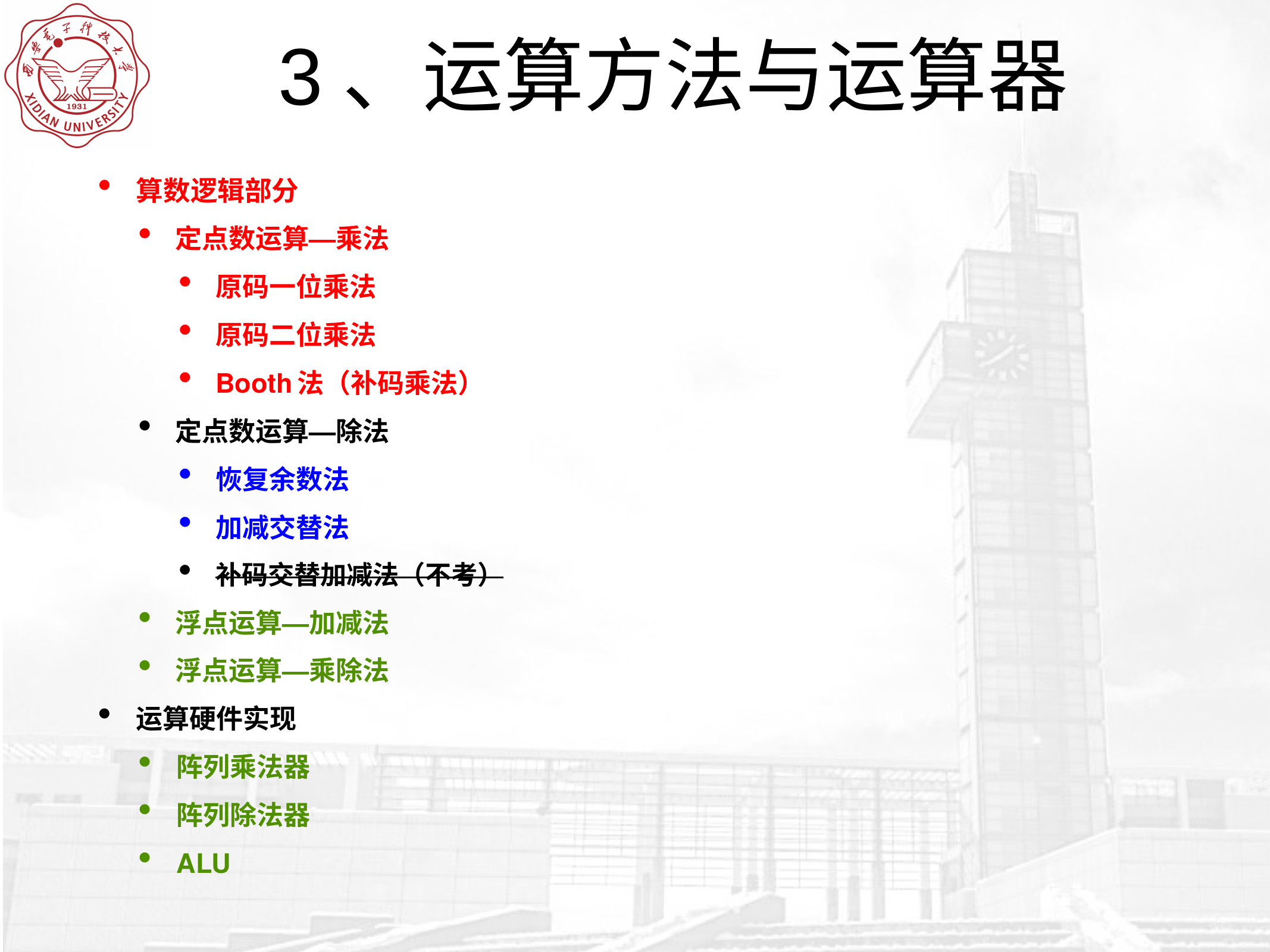

# 3、运算方法与运算器
算数逻辑部分
定点数运算—乘法
原码一位乘法
原码二位乘法
Booth法（补码乘法）
定点数运算—除法
恢复余数法
加减交替法
补码交替加减法（不考）
浮点运算—加减法
浮点运算—乘除法
运算硬件实现
阵列乘法器
阵列除法器
ALU